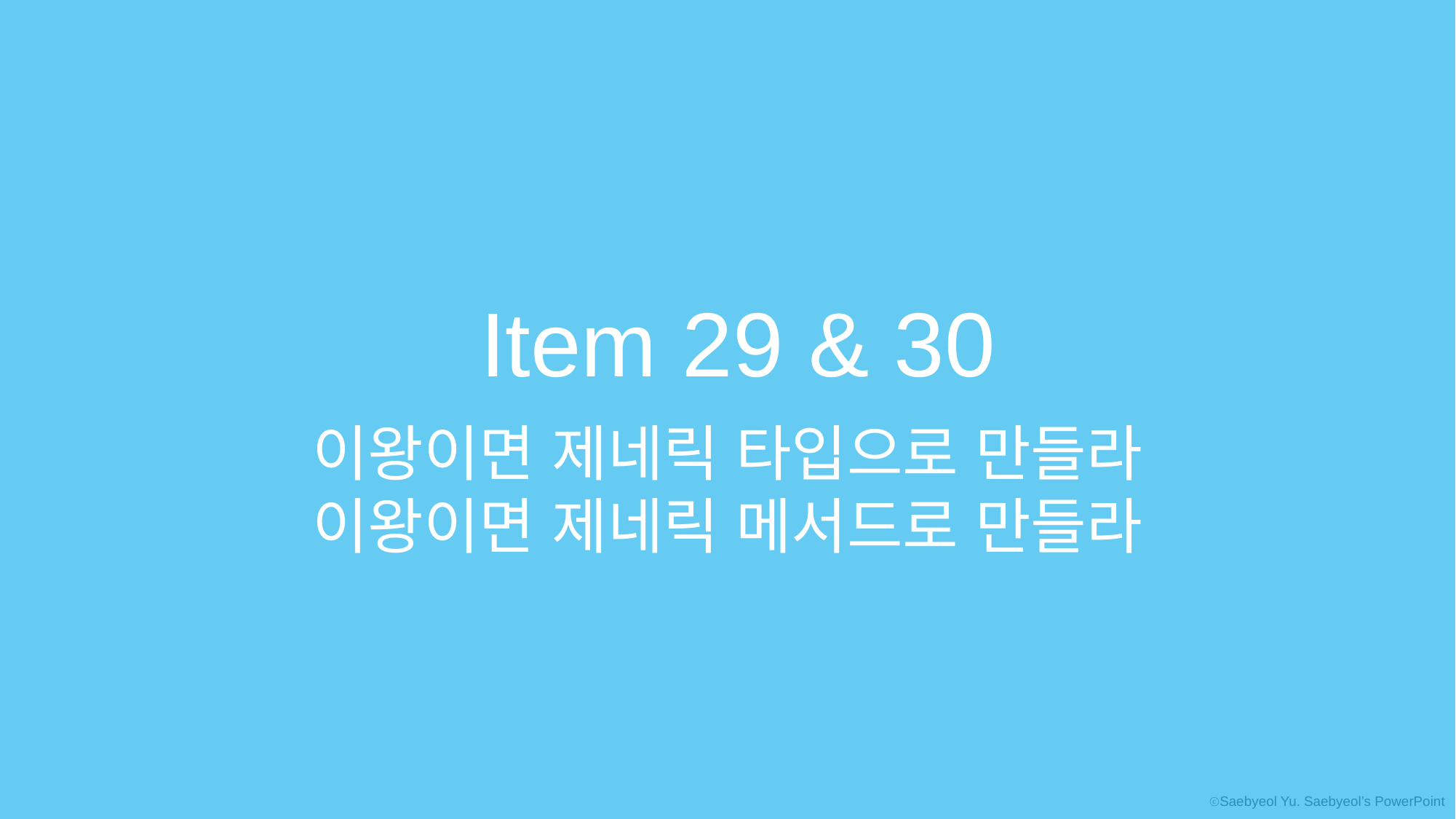

Item 29 & 30
이왕이면 제네릭 타입으로 만들라
이왕이면 제네릭 메서드로 만들라